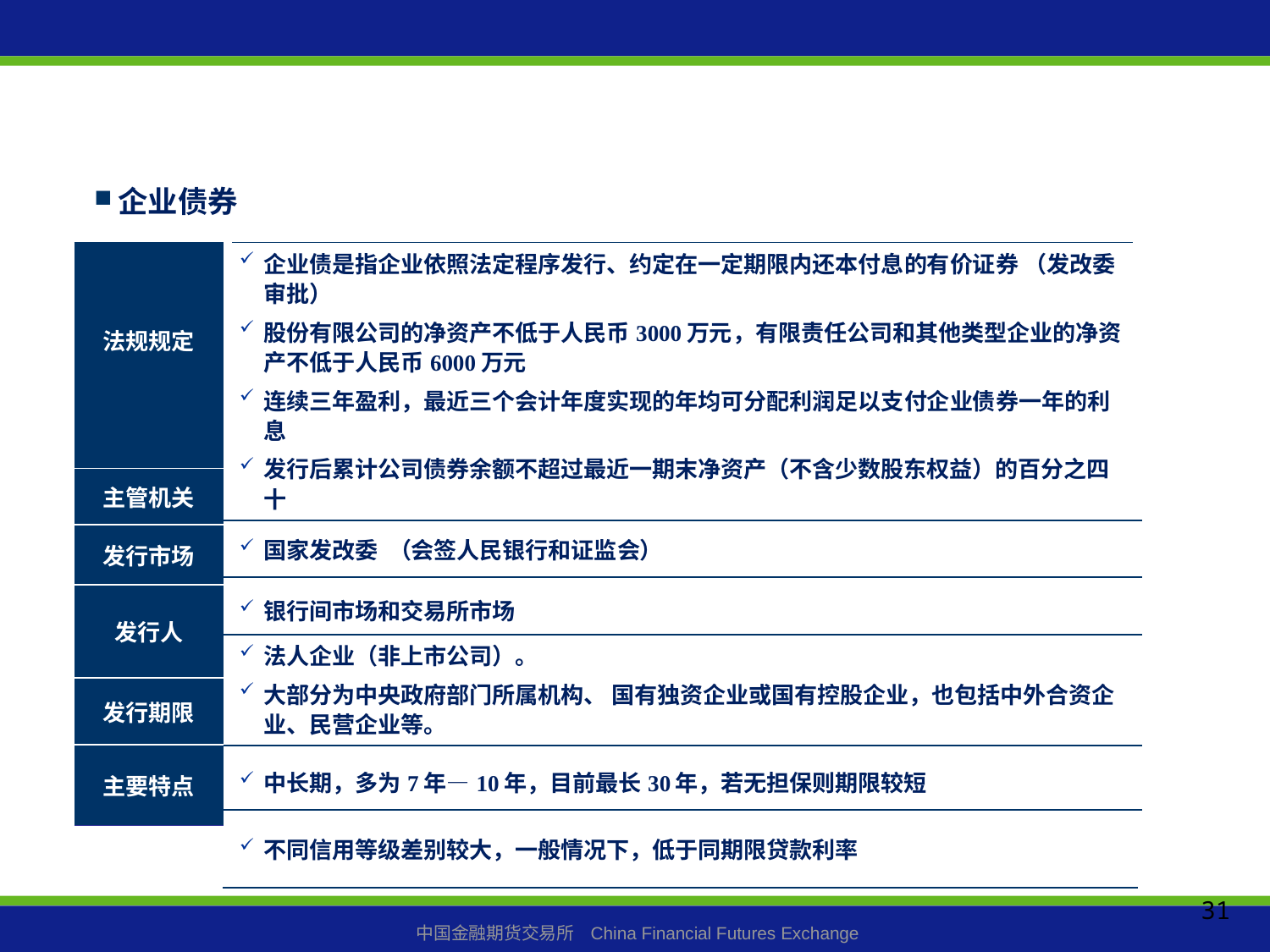

企业债券
| 法规规定 |
| --- |
| 主管机关 |
| 发行市场 |
| 发行人 |
| 发行期限 |
| 主要特点 |
| 企业债是指企业依照法定程序发行、约定在一定期限内还本付息的有价证券 （发改委审批） 股份有限公司的净资产不低于人民币3000万元，有限责任公司和其他类型企业的净资产不低于人民币6000万元 连续三年盈利，最近三个会计年度实现的年均可分配利润足以支付企业债券一年的利息 发行后累计公司债券余额不超过最近一期末净资产（不含少数股东权益）的百分之四十 |
| --- |
| 国家发改委 （会签人民银行和证监会） |
| 银行间市场和交易所市场 |
| 法人企业（非上市公司）。 大部分为中央政府部门所属机构、 国有独资企业或国有控股企业，也包括中外合资企业、民营企业等。 |
| 中长期，多为7年—10年，目前最长30年，若无担保则期限较短 |
| 不同信用等级差别较大，一般情况下，低于同期限贷款利率 |
31